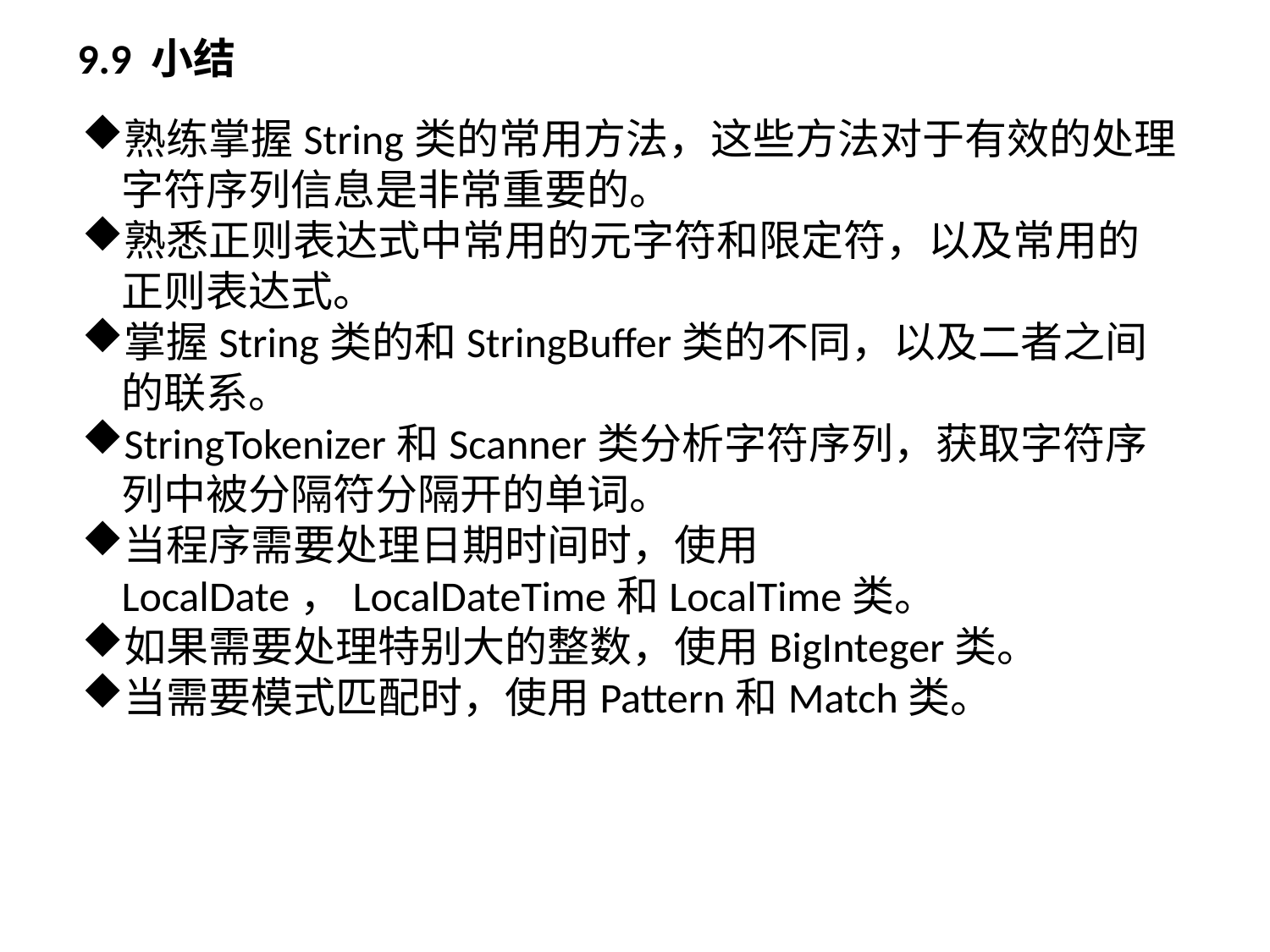

# 9.9 小结
熟练掌握String类的常用方法，这些方法对于有效的处理字符序列信息是非常重要的。
熟悉正则表达式中常用的元字符和限定符，以及常用的正则表达式。
掌握String类的和StringBuffer类的不同，以及二者之间的联系。
StringTokenizer和Scanner类分析字符序列，获取字符序列中被分隔符分隔开的单词。
当程序需要处理日期时间时，使用LocalDate，LocalDateTime和LocalTime类。
如果需要处理特别大的整数，使用BigInteger类。
当需要模式匹配时，使用Pattern和Match类。